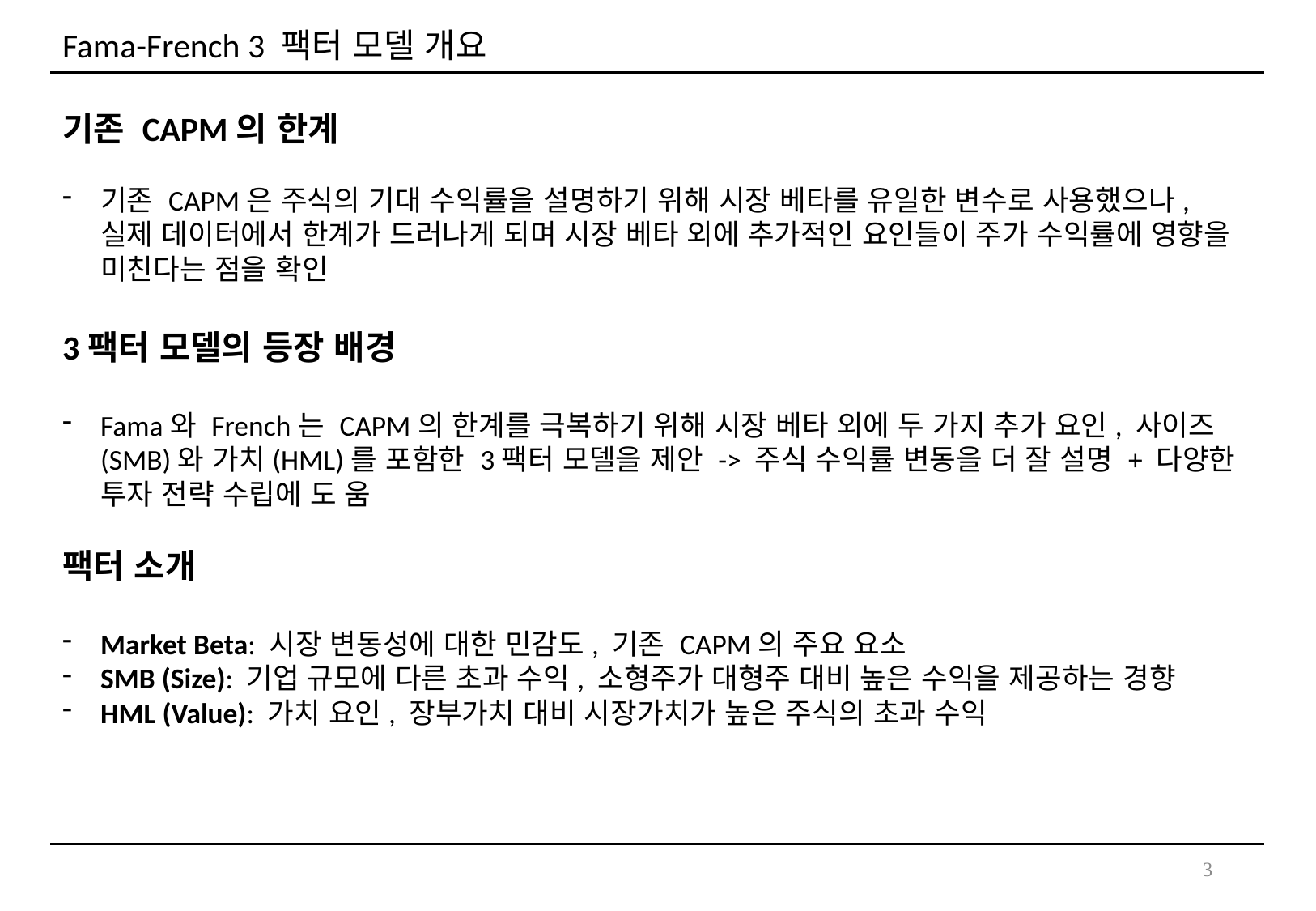

Fama-French 3 팩터 모델 개요
기존 CAPM의 한계

기존 CAPM은 주식의 기대 수익률을 설명하기 위해 시장 베타를 유일한 변수로 사용했으나, 실제 데이터에서 한계가 드러나게 되며 시장 베타 외에 추가적인 요인들이 주가 수익률에 영향을 미친다는 점을 확인

3팩터 모델의 등장 배경

Fama와 French는 CAPM의 한계를 극복하기 위해 시장 베타 외에 두 가지 추가 요인, 사이즈(SMB)와 가치(HML)를 포함한 3팩터 모델을 제안 -> 주식 수익률 변동을 더 잘 설명 + 다양한 투자 전략 수립에 도 움

팩터 소개

Market Beta: 시장 변동성에 대한 민감도, 기존 CAPM의 주요 요소
SMB (Size): 기업 규모에 다른 초과 수익, 소형주가 대형주 대비 높은 수익을 제공하는 경향
HML (Value): 가치 요인, 장부가치 대비 시장가치가 높은 주식의 초과 수익

3